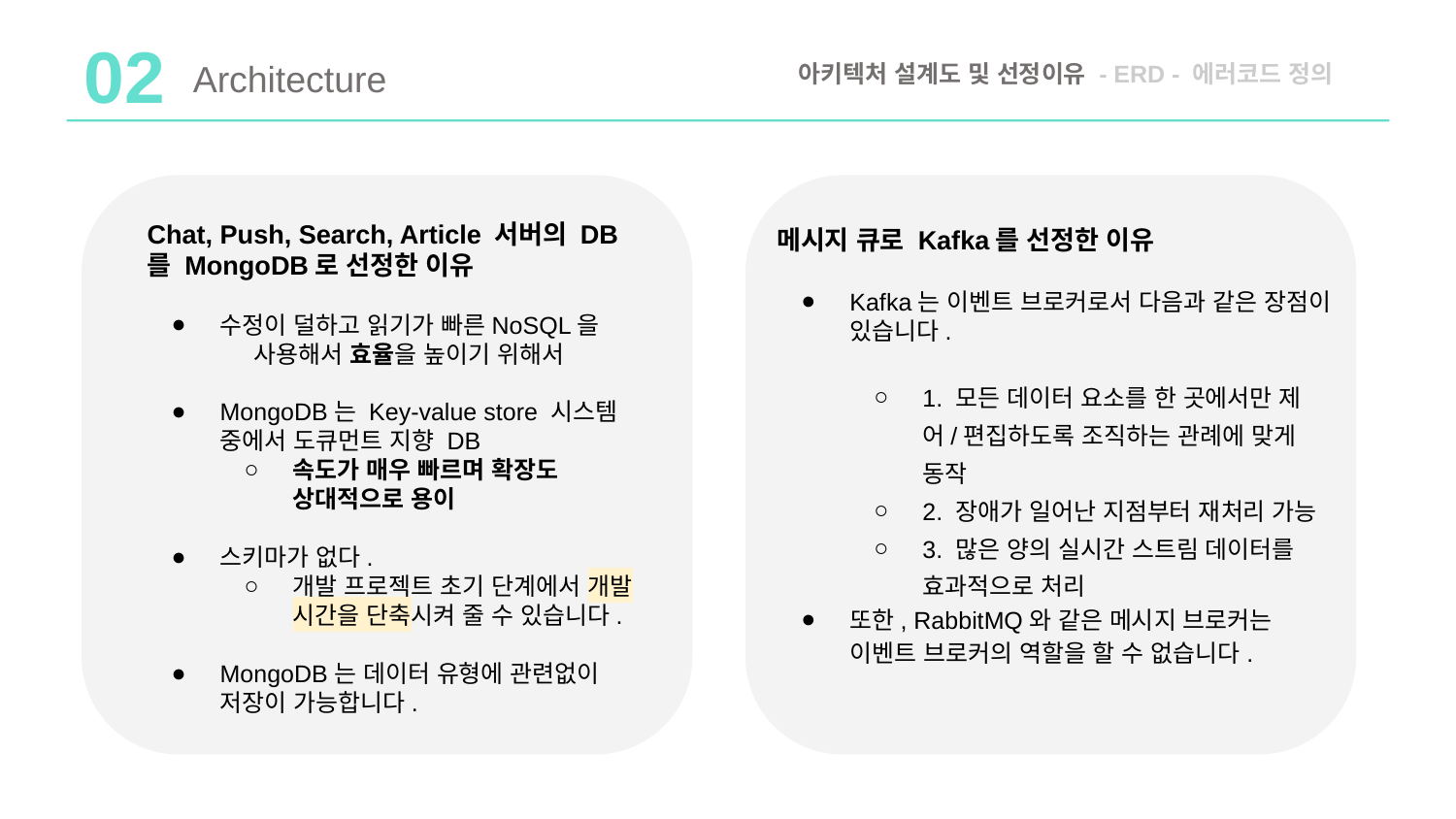

02
Architecture
아키텍처 설계도 및 선정이유 - ERD - 에러코드 정의

Chat, Push, Search, Article 서버의 DB를 MongoDB로 선정한 이유

수정이 덜하고 읽기가 빠른NoSQL을           사용해서 효율을 높이기 위해서

MongoDB는 Key-value store 시스템 중에서 도큐먼트 지향 DB
속도가 매우 빠르며 확장도 상대적으로 용이

스키마가 없다.
개발 프로젝트 초기 단계에서 개발 시간을 단축시켜 줄 수 있습니다.

MongoDB는 데이터 유형에 관련없이 저장이 가능합니다.

메시지 큐로 Kafka를 선정한 이유

Kafka는 이벤트 브로커로서 다음과 같은 장점이 있습니다.

1. 모든 데이터 요소를 한 곳에서만 제어/편집하도록 조직하는 관례에 맞게 동작
2. 장애가 일어난 지점부터 재처리 가능
3. 많은 양의 실시간 스트림 데이터를 효과적으로 처리
또한, RabbitMQ와 같은 메시지 브로커는 이벤트 브로커의 역할을 할 수 없습니다.